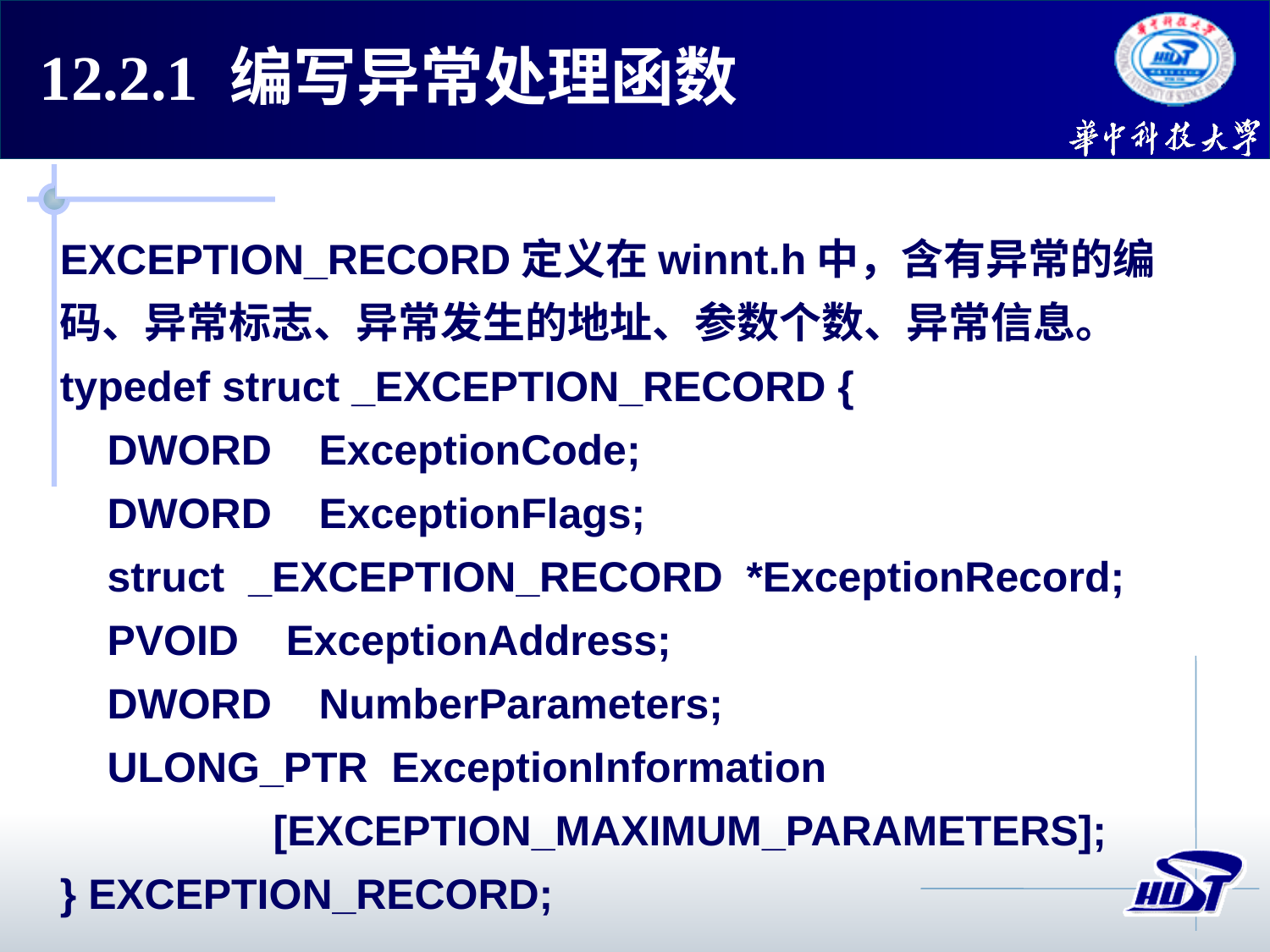

12.2.1 编写异常处理函数
EXCEPTION_RECORD定义在winnt.h中，含有异常的编码、异常标志、异常发生的地址、参数个数、异常信息。
typedef struct _EXCEPTION_RECORD {
    DWORD    ExceptionCode;
    DWORD    ExceptionFlags;
    struct  _EXCEPTION_RECORD  *ExceptionRecord;
    PVOID    ExceptionAddress;
    DWORD    NumberParameters;
    ULONG_PTR  ExceptionInformation
                  [EXCEPTION_MAXIMUM_PARAMETERS];
} EXCEPTION_RECORD;